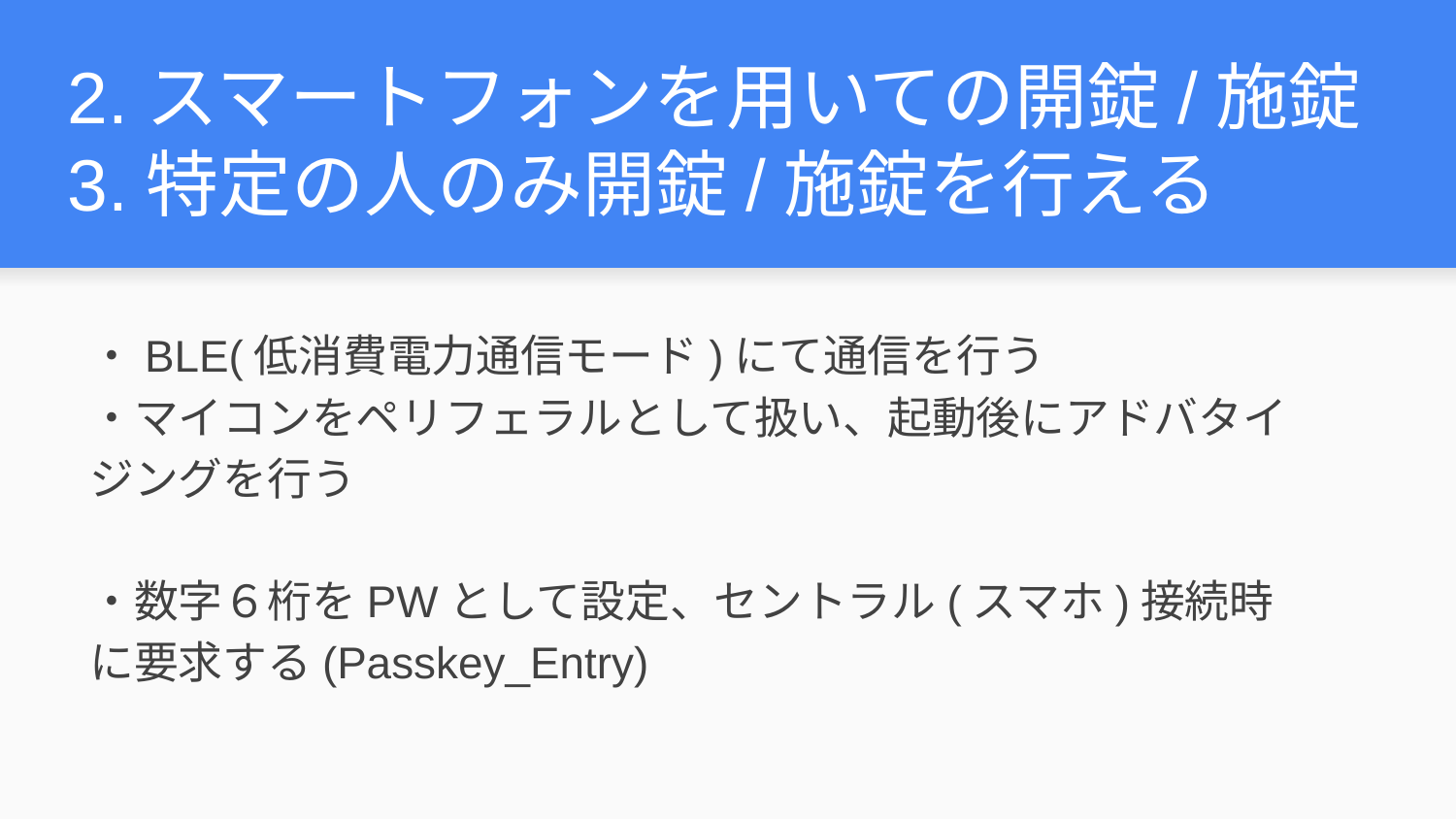

# 2.スマートフォンを用いての開錠/施錠 3.特定の人のみ開錠/施錠を行える
・BLE(低消費電力通信モード)にて通信を行う
・マイコンをペリフェラルとして扱い、起動後にアドバタイジングを行う

・数字６桁をPWとして設定、セントラル(スマホ)接続時に要求する(Passkey_Entry)